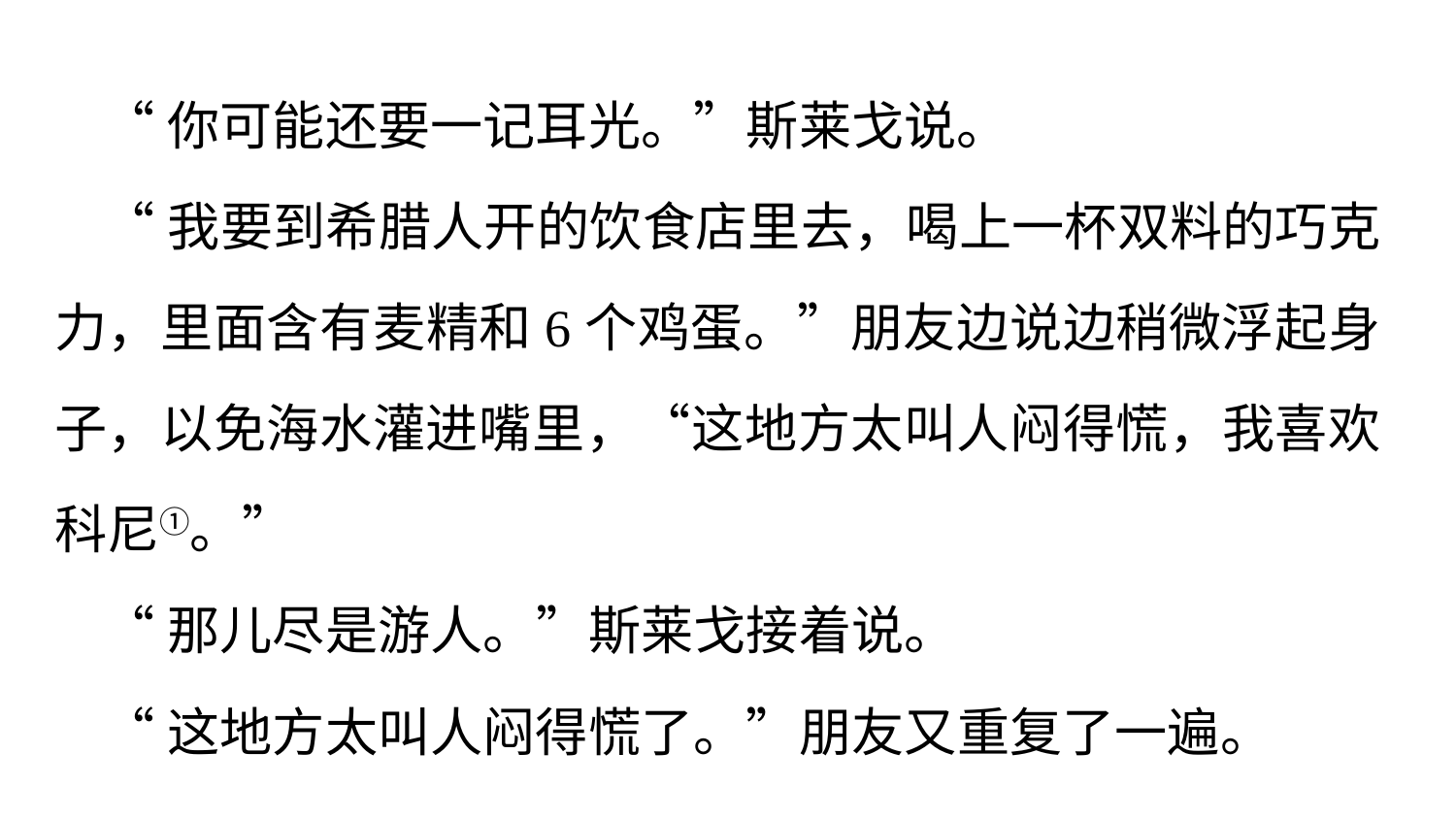

“你可能还要一记耳光。”斯莱戈说。
    “我要到希腊人开的饮食店里去，喝上一杯双料的巧克力，里面含有麦精和6个鸡蛋。”朋友边说边稍微浮起身子，以免海水灌进嘴里，“这地方太叫人闷得慌，我喜欢科尼①。”
    “那儿尽是游人。”斯莱戈接着说。
    “这地方太叫人闷得慌了。”朋友又重复了一遍。